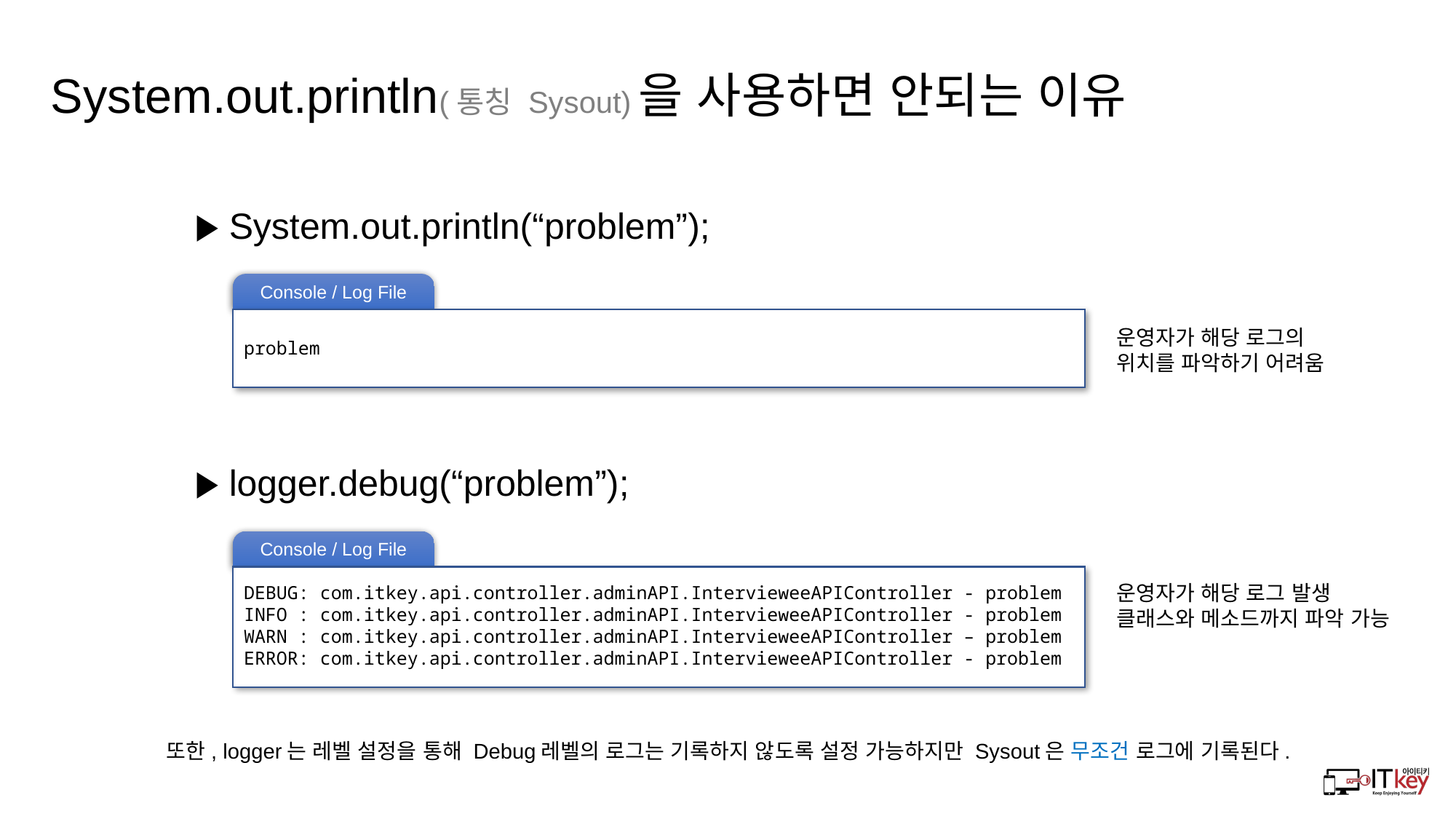

System.out.println(통칭 Sysout)을 사용하면 안되는 이유
▶ System.out.println(“problem”);
Console / Log File

problem
운영자가 해당 로그의
위치를 파악하기 어려움
▶ logger.debug(“problem”);
Console / Log File

DEBUG: com.itkey.api.controller.adminAPI.IntervieweeAPIController - problem
INFO : com.itkey.api.controller.adminAPI.IntervieweeAPIController - problem
WARN : com.itkey.api.controller.adminAPI.IntervieweeAPIController – problem
ERROR: com.itkey.api.controller.adminAPI.IntervieweeAPIController - problem
운영자가 해당 로그 발생
클래스와 메소드까지 파악 가능
또한, logger는 레벨 설정을 통해 Debug레벨의 로그는 기록하지 않도록 설정 가능하지만 Sysout은 무조건 로그에 기록된다.